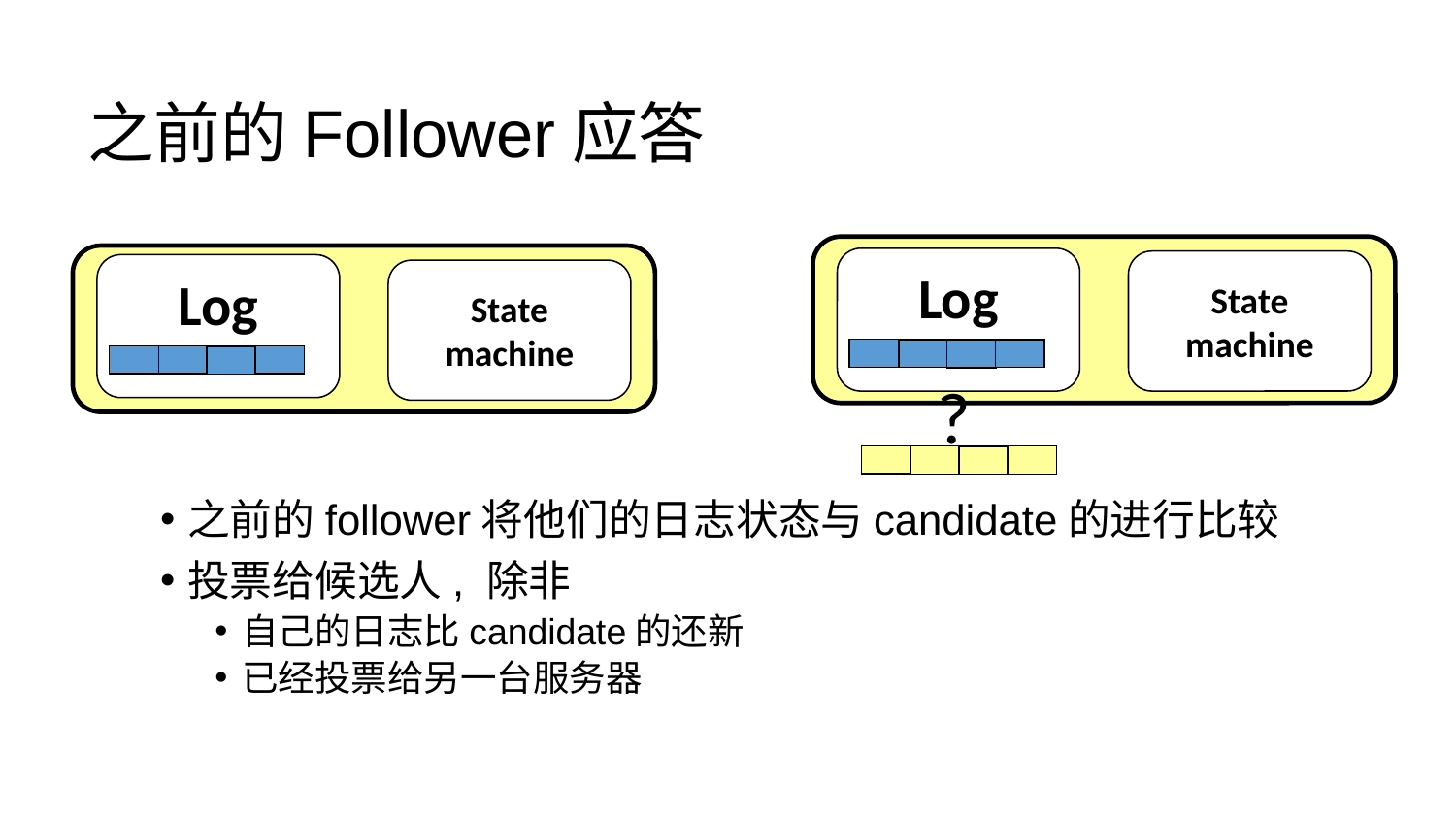

之前的Follower应答

Log

State
machine

Log
State
machine

?

之前的follower将他们的日志状态与candidate的进行比较
投票给候选人, 除非
自己的日志比candidate的还新
已经投票给另一台服务器